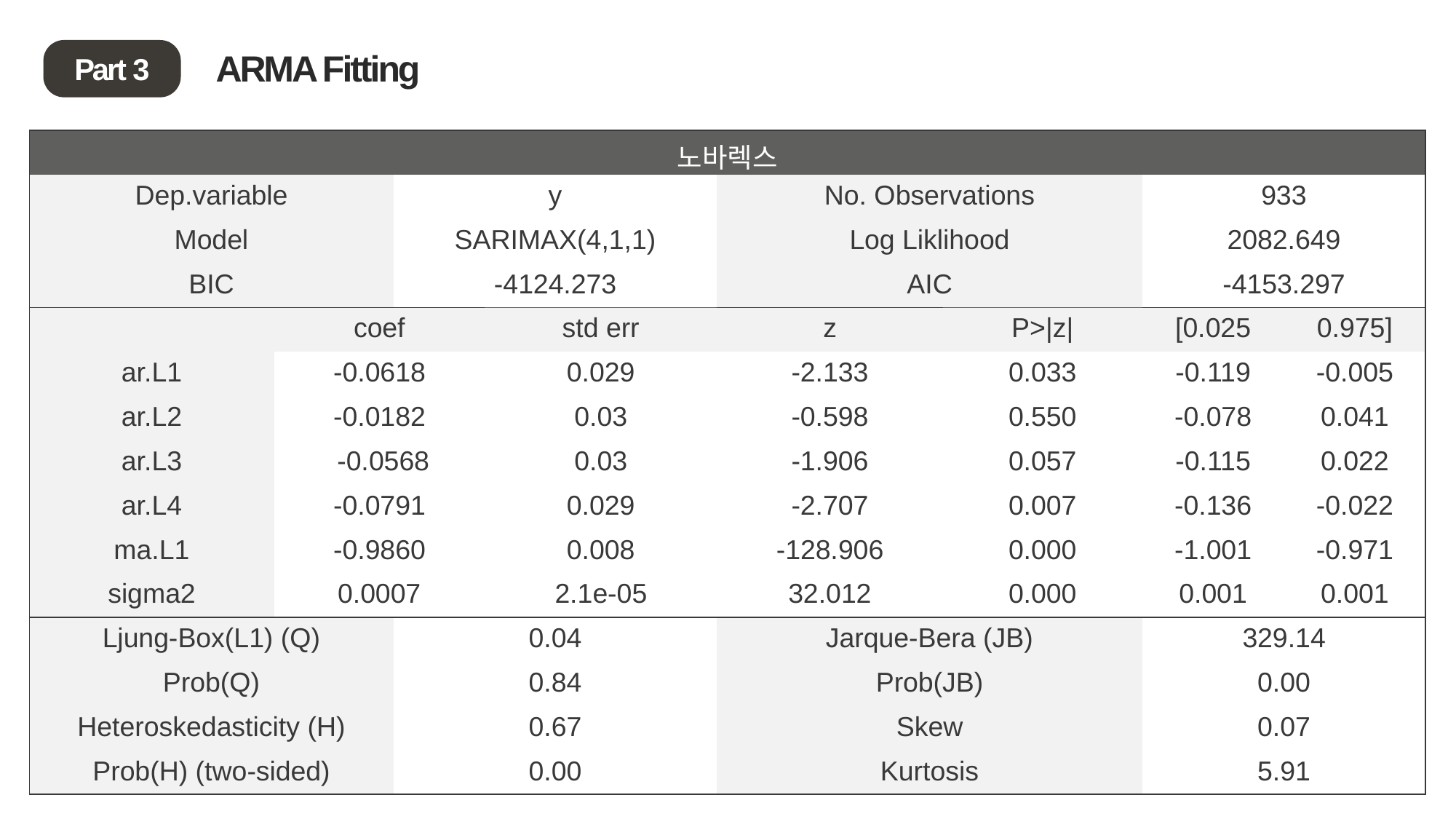

ARMA Fitting
Part 3
| 노바렉스 |  |  |  |  |  |  |  |
| --- | --- | --- | --- | --- | --- | --- | --- |
| Dep.variable |  | y |  | No. Observations | No. Observations | 933 |  |
| Model |  | SARIMAX(4,1,1) |  | Log Liklihood | Log Liklihood | 2082.649 |  |
| BIC |  | -4124.273 |  | AIC | AIC | -4153.297 |  |
|  | coef |  | std err | z | P>|z| | [0.025 | 0.975] |
| ar.L1 | -0.0618 |  | 0.029 | -2.133 | 0.033 | -0.119 | -0.005 |
| ar.L2 | -0.0182 |  | 0.03 | -0.598 | 0.550 | -0.078 | 0.041 |
| ar.L3 | -0.0568 |  | 0.03 | -1.906 | 0.057 | -0.115 | 0.022 |
| ar.L4 | -0.0791 |  | 0.029 | -2.707 | 0.007 | -0.136 | -0.022 |
| ma.L1 | -0.9860 |  | 0.008 | -128.906 | 0.000 | -1.001 | -0.971 |
| sigma2 | 0.0007 |  | 2.1e-05 | 32.012 | 0.000 | 0.001 | 0.001 |
| Ljung-Box(L1) (Q) |  | 0.04 |  | Jarque-Bera (JB) | Jarque-Bera (JB) | 329.14 |  |
| Prob(Q) |  | 0.84 |  | Prob(JB) | Prob(JB) | 0.00 |  |
| Heteroskedasticity (H) |  | 0.67 |  | Skew | Skew | 0.07 |  |
| Prob(H) (two-sided) |  | 0.00 |  | Kurtosis | Kurtosis | 5.91 |  |